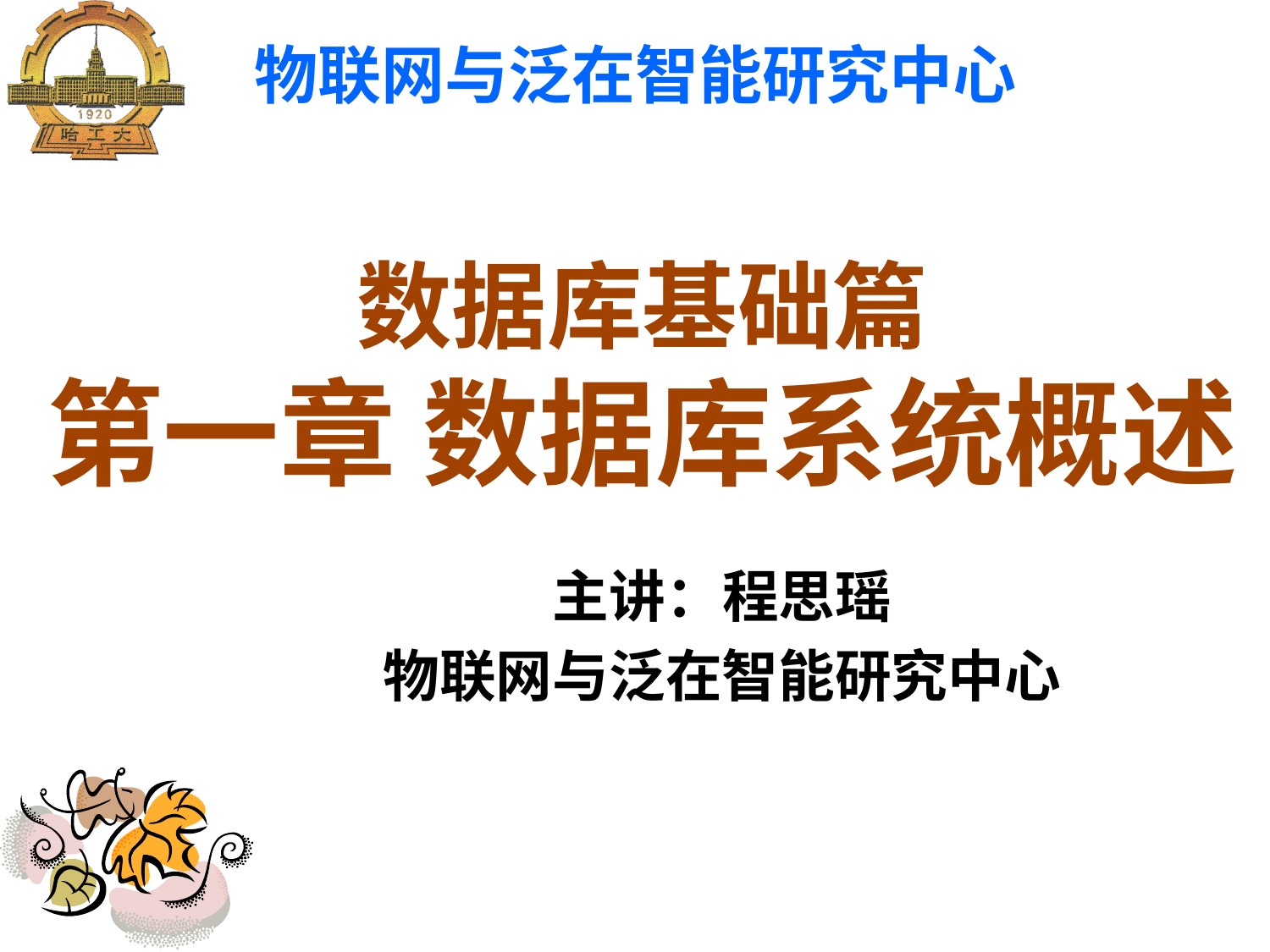

# 数据库基础篇 第一章 数据库系统概述
主讲：程思瑶
物联网与泛在智能研究中心